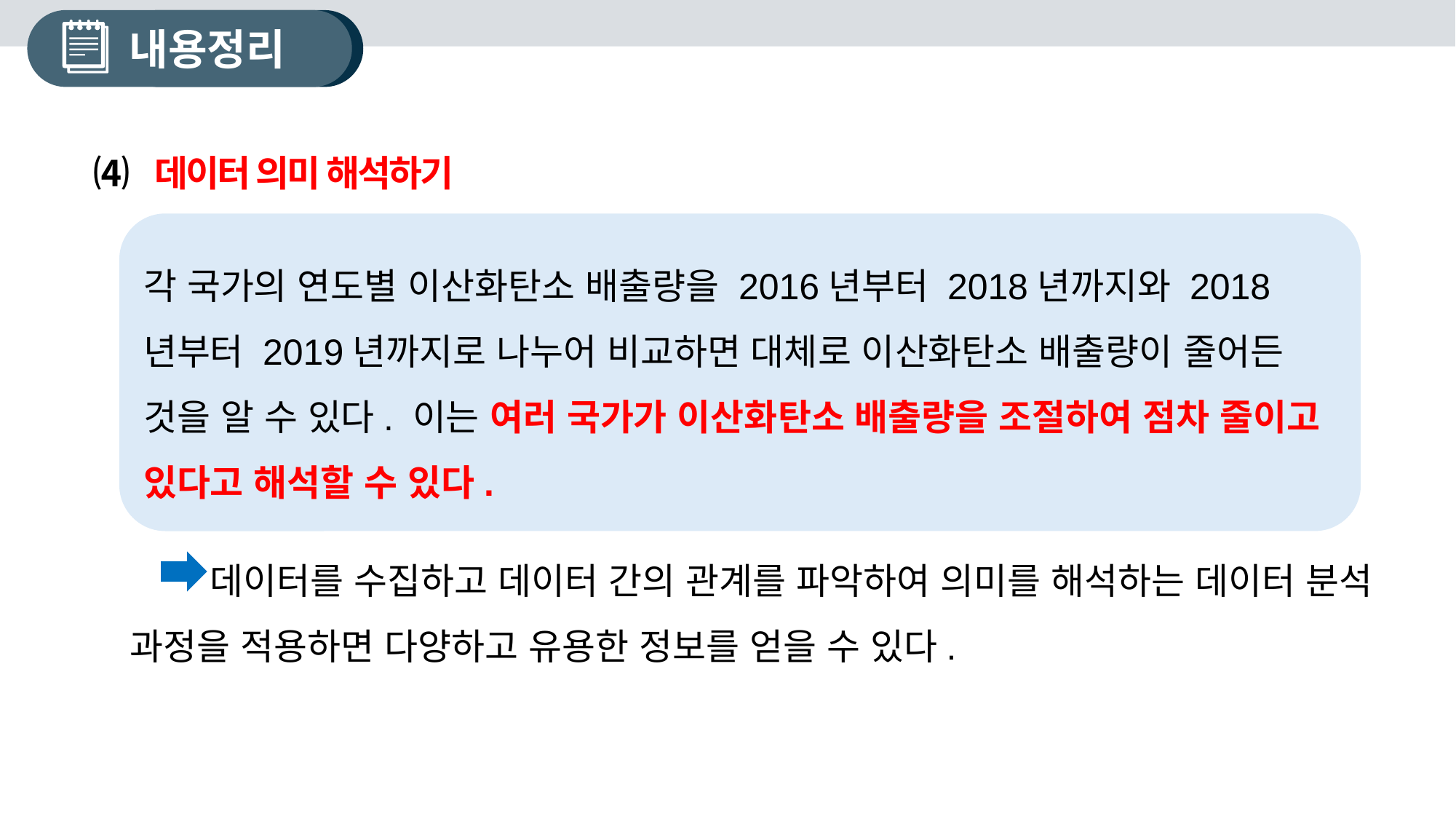

내용정리

⑷  데이터 의미 해석하기
각 국가의 연도별 이산화탄소 배출량을 2016년부터 2018년까지와 2018년부터 2019년까지로 나누어 비교하면 대체로 이산화탄소 배출량이 줄어든 것을 알 수 있다. 이는 여러 국가가 이산화탄소 배출량을 조절하여 점차 줄이고 있다고 해석할 수 있다.
       데이터를 수집하고 데이터 간의 관계를 파악하여 의미를 해석하는 데이터 분석 과정을 적용하면 다양하고 유용한 정보를 얻을 수 있다.